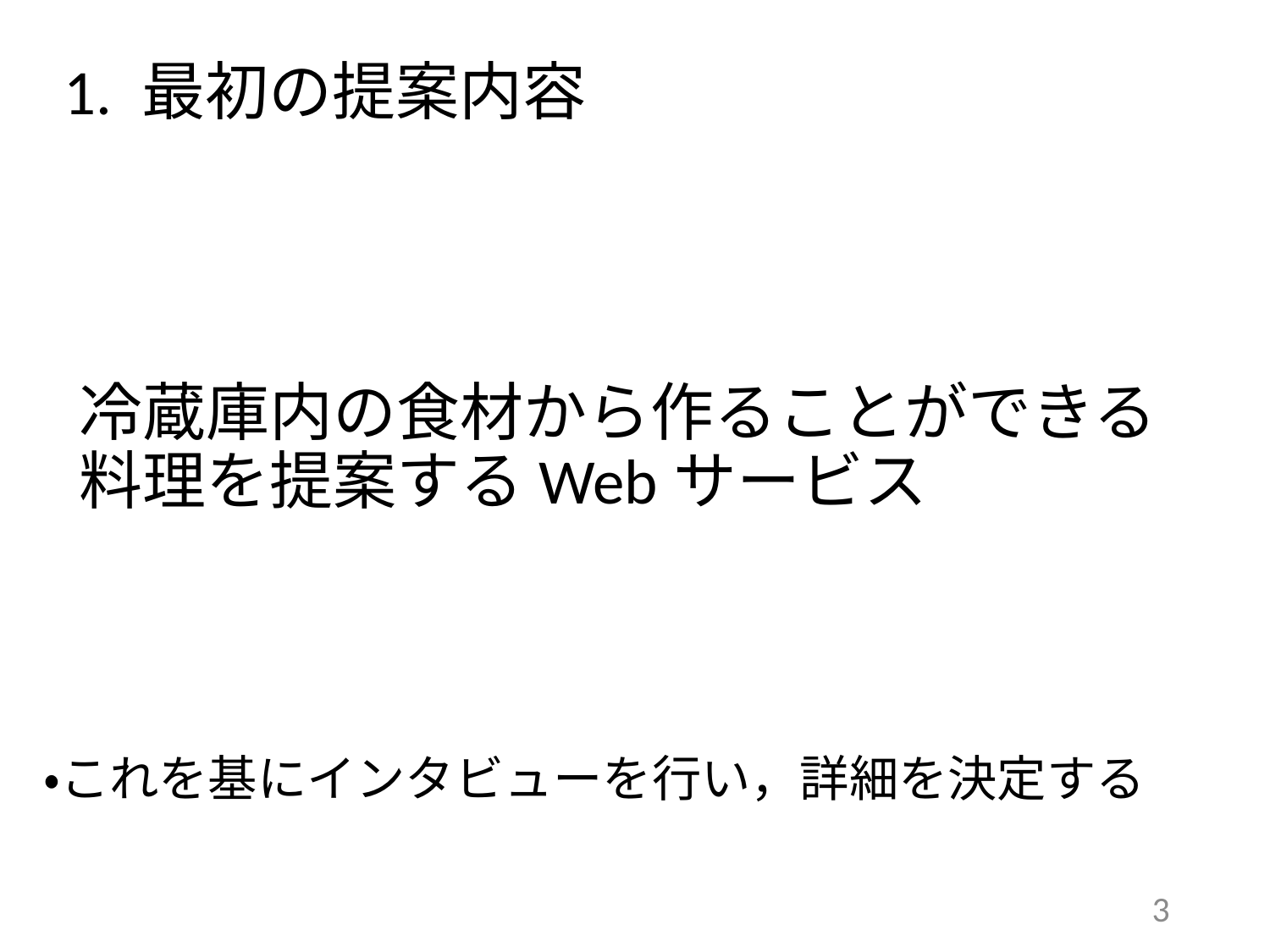

1. 最初の提案内容
冷蔵庫内の食材から作ることができる料理を提案するWebサービス
・これを基にインタビューを行い，詳細を決定する
3